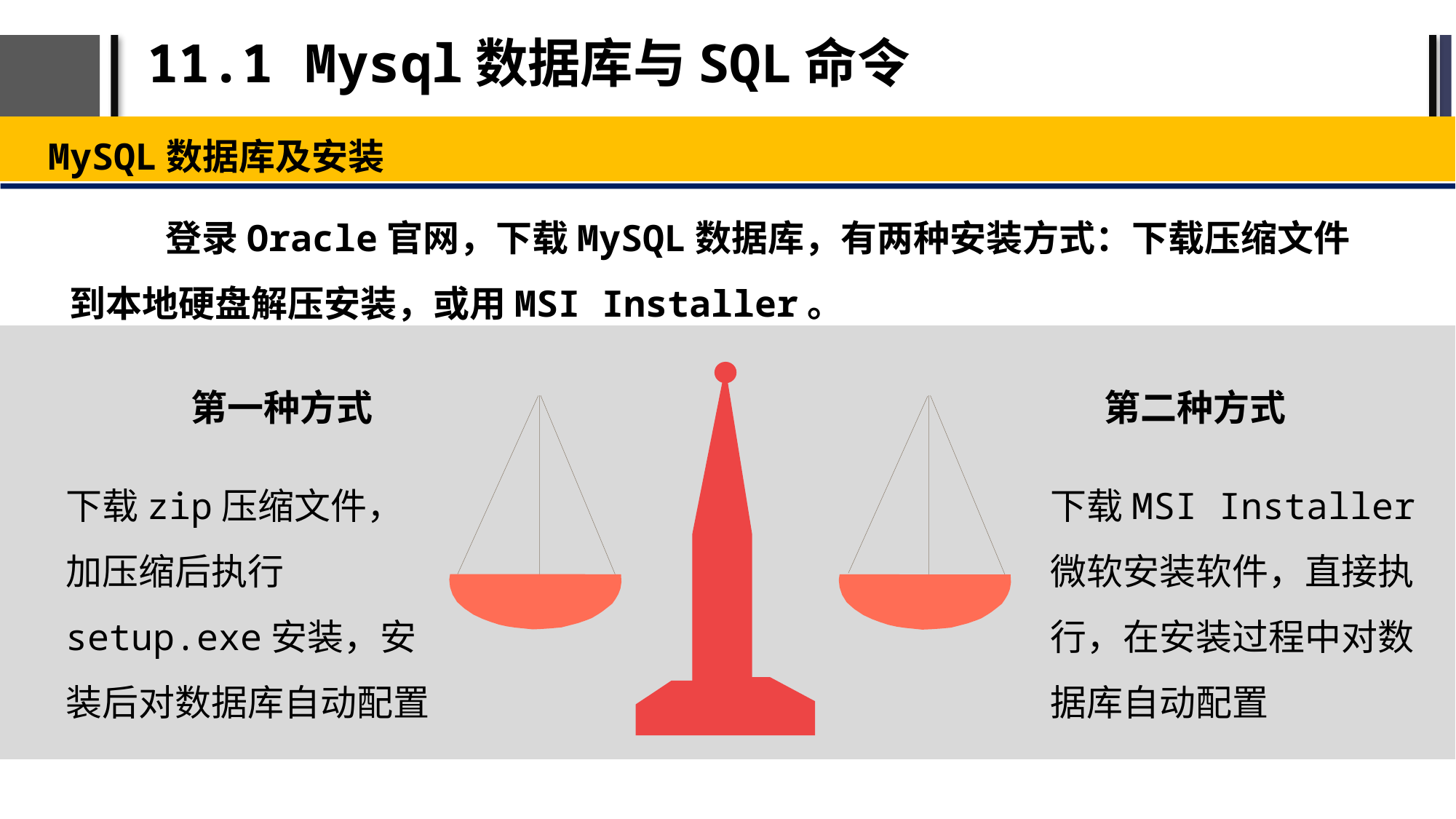

# 11.1 Mysql数据库与SQL命令

MySQL数据库及安装

登录Oracle官网，下载MySQL数据库，有两种安装方式：下载压缩文件到本地硬盘解压安装，或用MSI Installer。

第一种方式
第二种方式

下载zip压缩文件，加压缩后执行setup.exe安装，安装后对数据库自动配置
下载MSI Installer微软安装软件，直接执行，在安装过程中对数据库自动配置